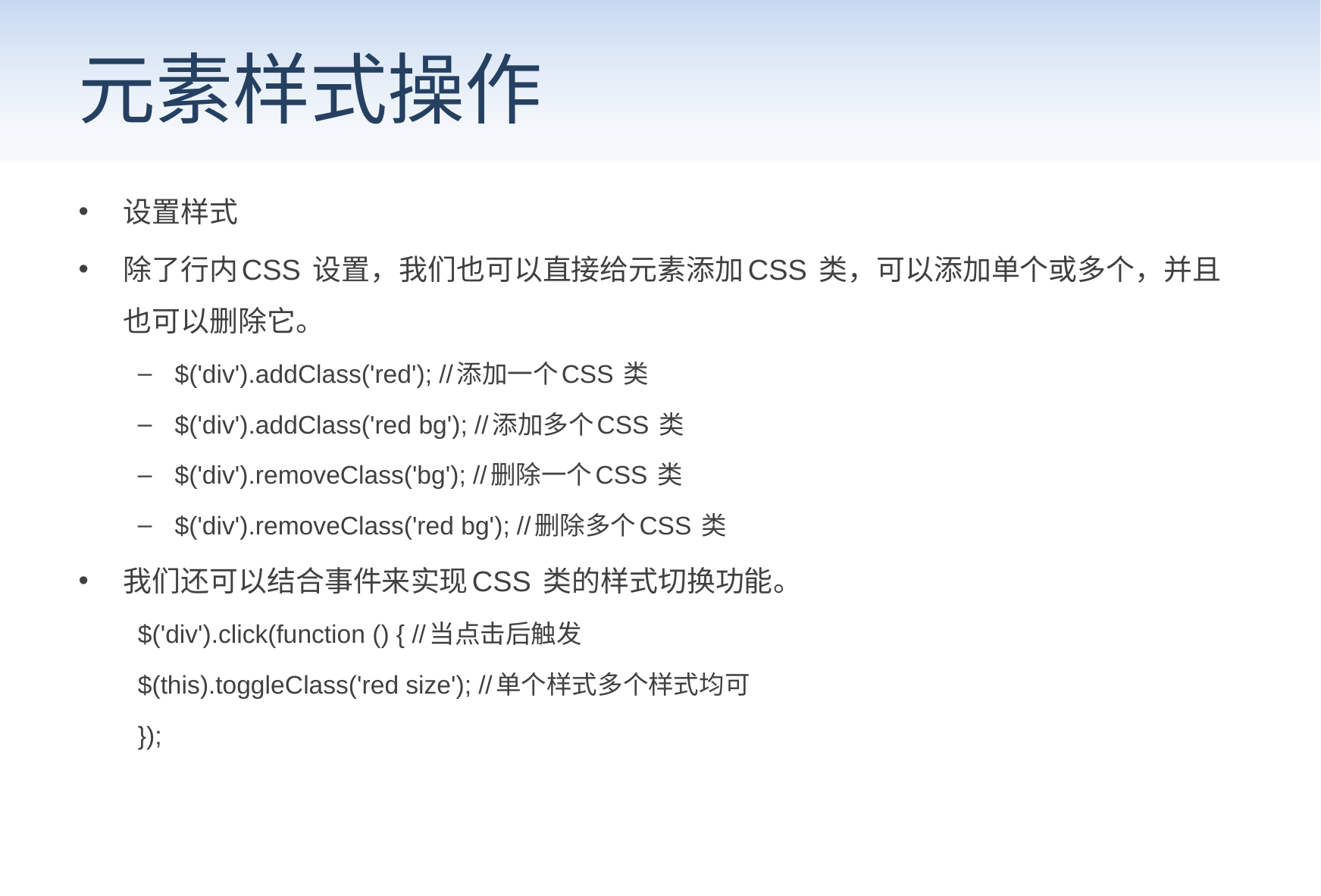

# 元素样式操作
设置样式
除了行内CSS 设置，我们也可以直接给元素添加CSS 类，可以添加单个或多个，并且也可以删除它。
$('div').addClass('red'); //添加一个CSS 类
$('div').addClass('red bg'); //添加多个CSS 类
$('div').removeClass('bg'); //删除一个CSS 类
$('div').removeClass('red bg'); //删除多个CSS 类
我们还可以结合事件来实现CSS 类的样式切换功能。
$('div').click(function () { //当点击后触发
	$(this).toggleClass('red size'); //单个样式多个样式均可
});